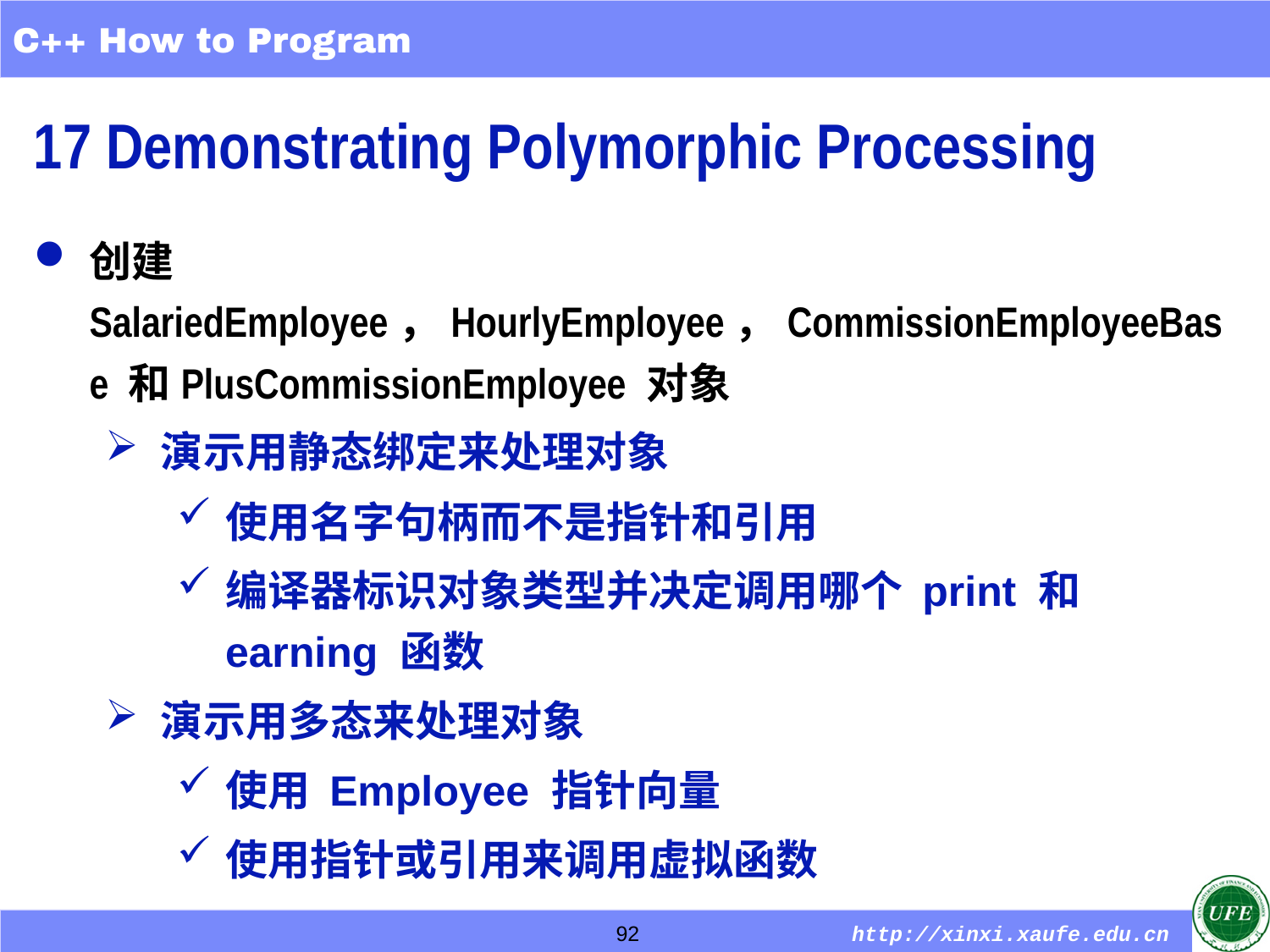

17 Demonstrating Polymorphic Processing
创建 SalariedEmployee，HourlyEmployee，CommissionEmployeeBase 和PlusCommissionEmployee 对象
演示用静态绑定来处理对象
使用名字句柄而不是指针和引用
编译器标识对象类型并决定调用哪个 print 和 earning 函数
演示用多态来处理对象
使用 Employee 指针向量
使用指针或引用来调用虚拟函数
92